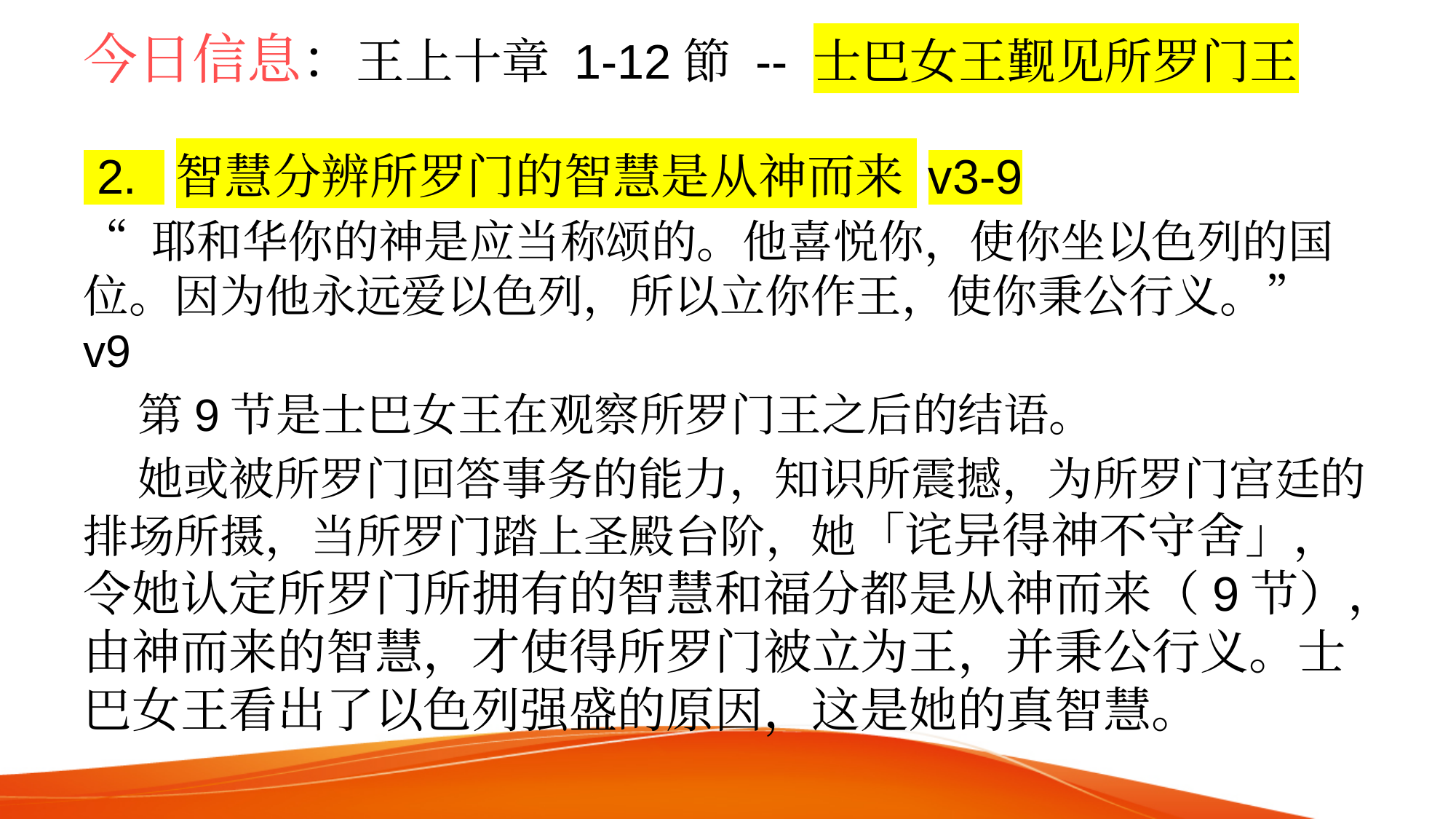

# 今日信息：王上十章 1-12節 -- 士巴女王觐见所罗门王
 2.  智慧分辨所罗门的智慧是从神而来 v3-9
“ 耶和华你的神是应当称颂的。他喜悦你，使你坐以色列的国位。因为他永远爱以色列，所以立你作王，使你秉公行义。” v9
第9节是士巴女王在观察所罗门王之后的结语。
她或被所罗门回答事务的能力，知识所震撼，为所罗门宫廷的排场所摄，当所罗门踏上圣殿台阶，她「诧异得神不守舍」，令她认定所罗门所拥有的智慧和福分都是从神而来（9节），由神而来的智慧，才使得所罗门被立为王，并秉公行义。士巴女王看出了以色列强盛的原因，这是她的真智慧。